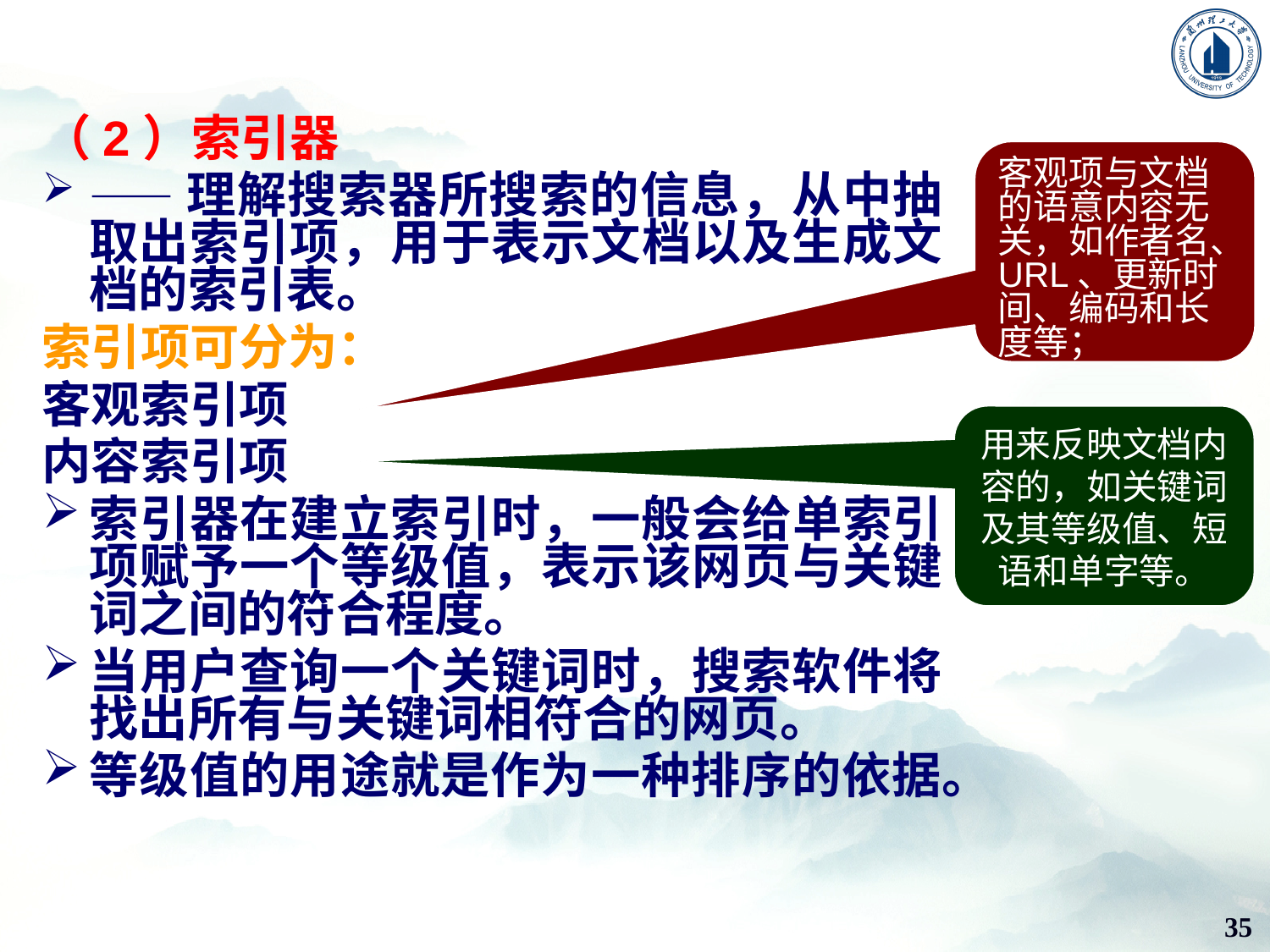

（2）索引器
——理解搜索器所搜索的信息，从中抽取出索引项，用于表示文档以及生成文档的索引表。
索引项可分为：
客观索引项
内容索引项
索引器在建立索引时，一般会给单索引项赋予一个等级值，表示该网页与关键词之间的符合程度。
当用户查询一个关键词时，搜索软件将找出所有与关键词相符合的网页。
等级值的用途就是作为一种排序的依据。

客观项与文档的语意内容无关，如作者名、URL、更新时间、编码和长度等；
用来反映文档内容的，如关键词及其等级值、短语和单字等。
35